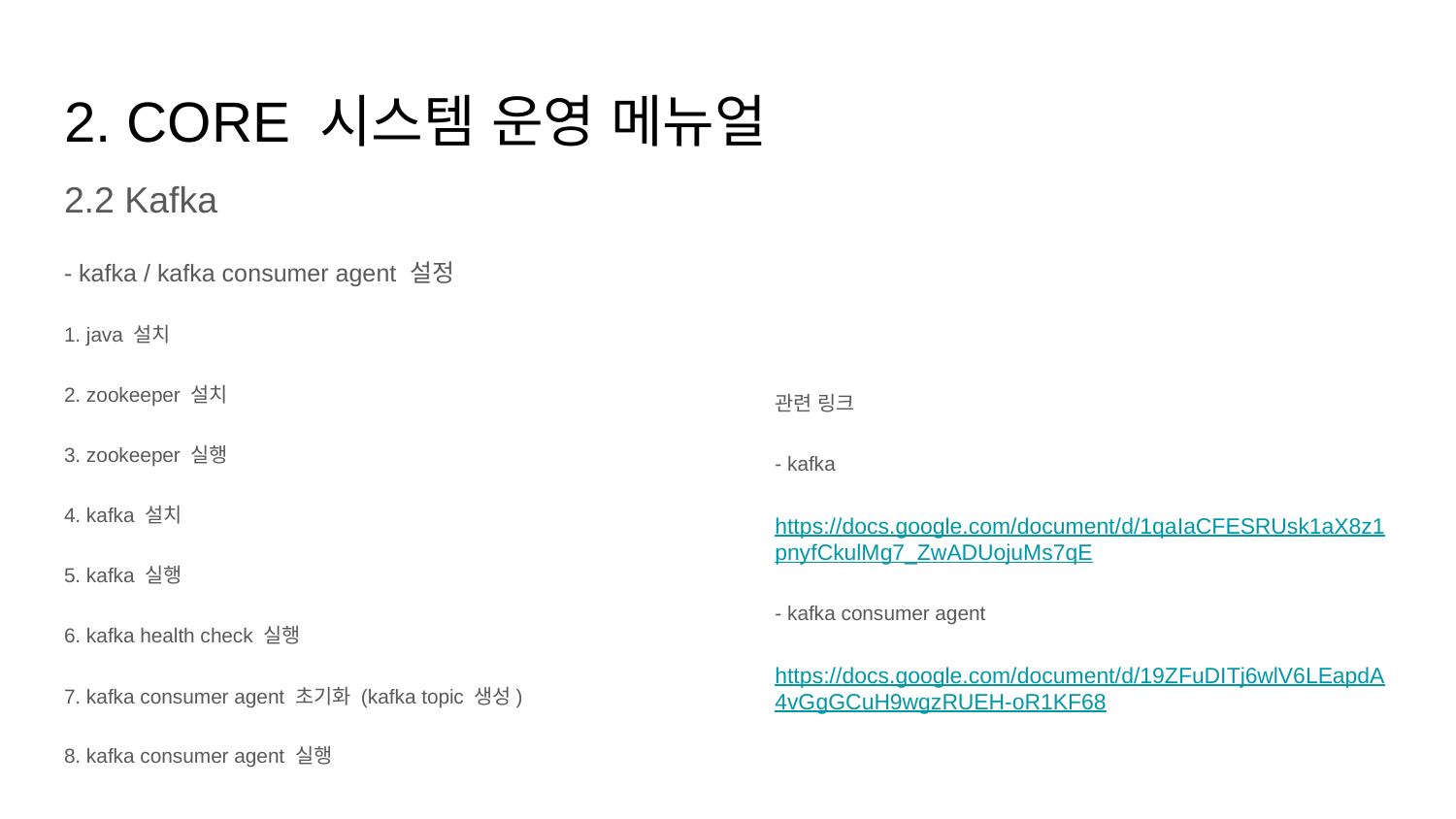

# 2. CORE 시스템 운영 메뉴얼
2.2 Kafka
- kafka / kafka consumer agent 설정
1. java 설치
2. zookeeper 설치
3. zookeeper 실행
4. kafka 설치
5. kafka 실행
6. kafka health check 실행
7. kafka consumer agent 초기화 (kafka topic 생성)
8. kafka consumer agent 실행
관련 링크
- kafka
https://docs.google.com/document/d/1qaIaCFESRUsk1aX8z1pnyfCkulMg7_ZwADUojuMs7qE
- kafka consumer agent
https://docs.google.com/document/d/19ZFuDITj6wlV6LEapdA4vGgGCuH9wgzRUEH-oR1KF68